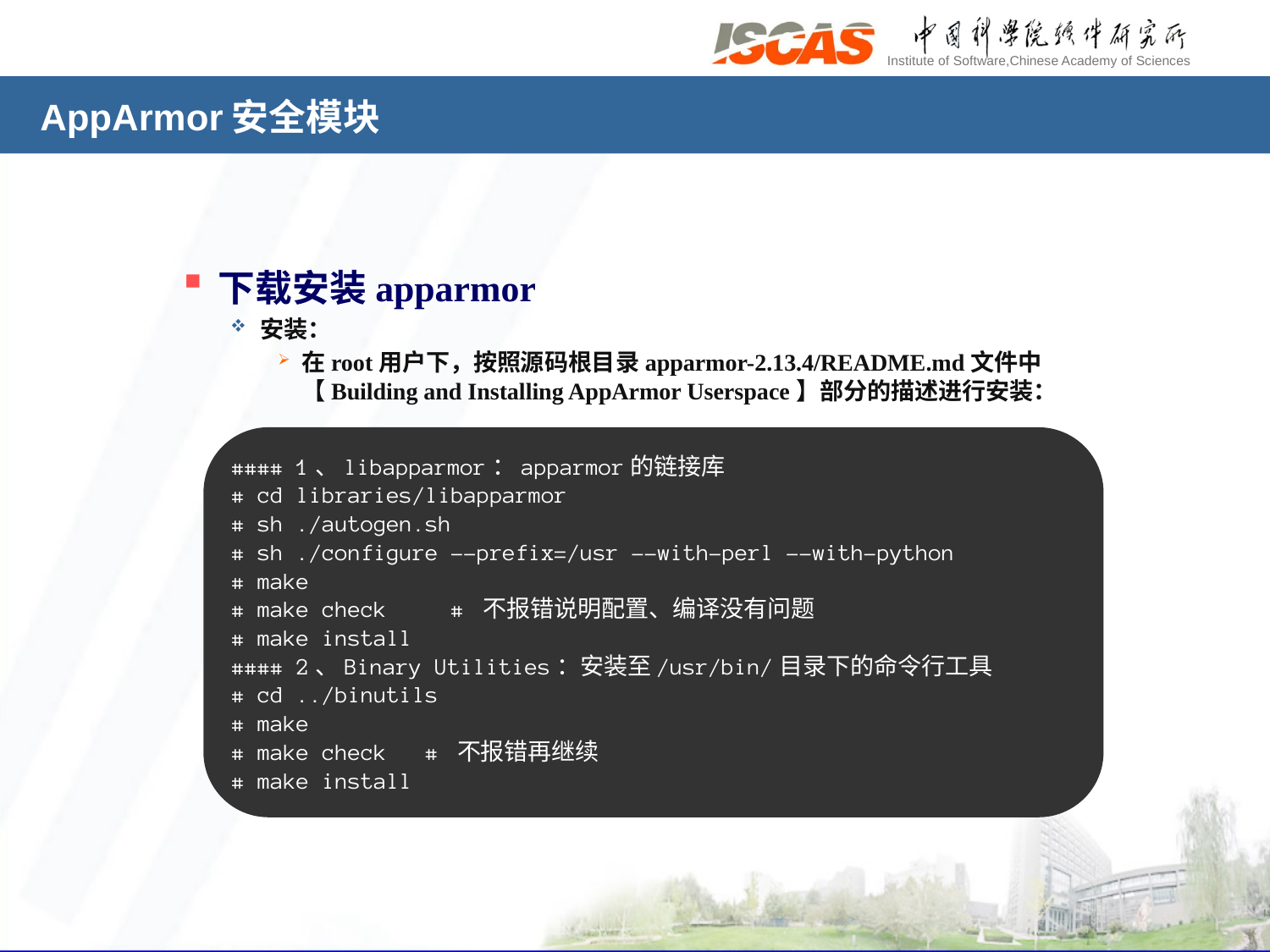

# AppArmor安全模块
下载安装apparmor
安装：
在root用户下，按照源码根目录apparmor-2.13.4/README.md文件中
【Building and Installing AppArmor Userspace】部分的描述进行安装：

#### 1、libapparmor：apparmor的链接库
# cd libraries/libapparmor
# sh ./autogen.sh
# sh ./configure --prefix=/usr --with-perl --with-python
# make
# make check     # 不报错说明配置、编译没有问题
# make install
#### 2、Binary Utilities：安装至/usr/bin/目录下的命令行工具
# cd ../binutils
# make
# make check   # 不报错再继续
# make install